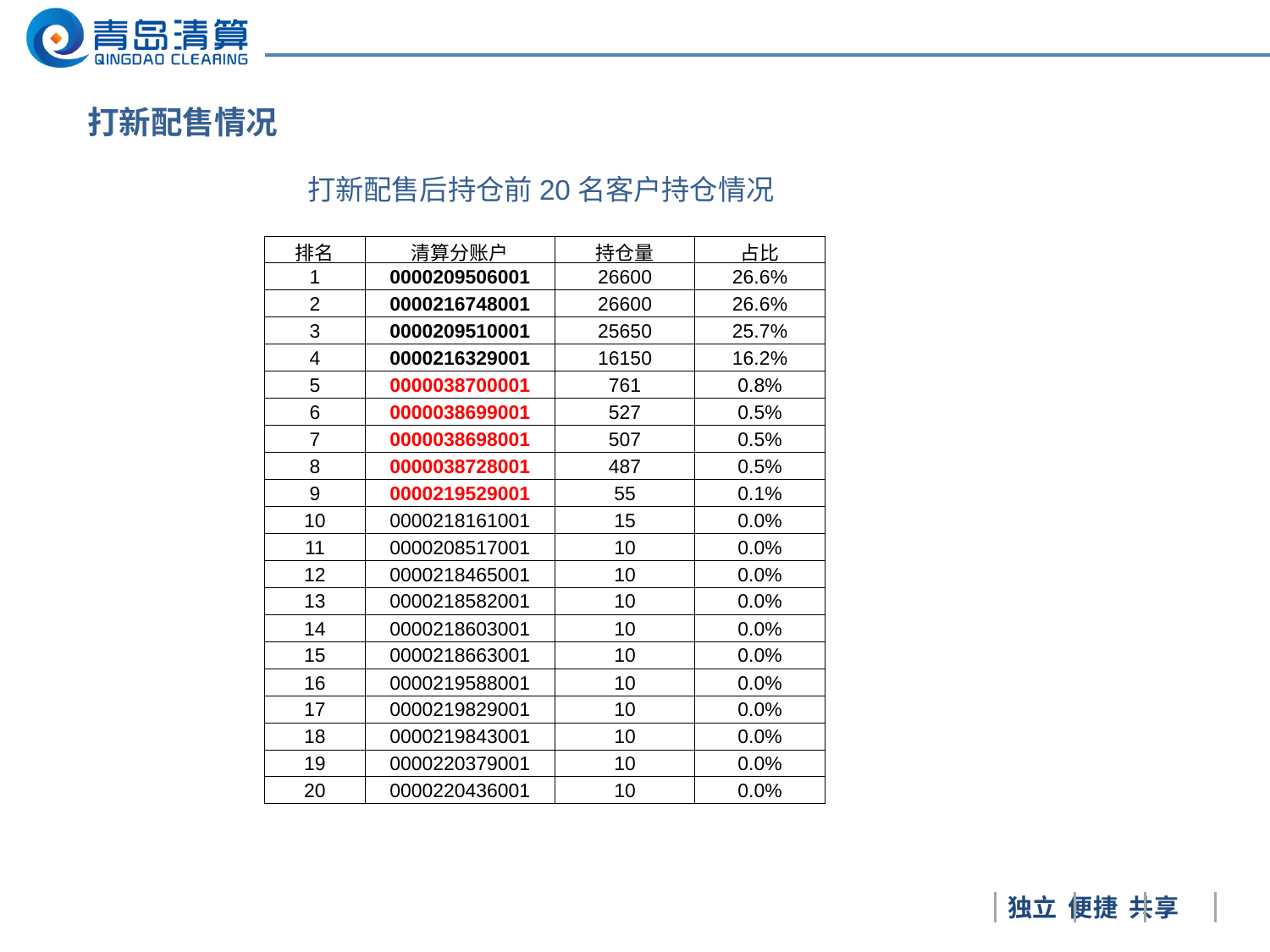

战略布局图
打新配售情况
打新配售后持仓前20名客户持仓情况
| 排名 | 清算分账户 | 持仓量 | 占比 |
| --- | --- | --- | --- |
| 1 | 0000209506001 | 26600 | 26.6% |
| 2 | 0000216748001 | 26600 | 26.6% |
| 3 | 0000209510001 | 25650 | 25.7% |
| 4 | 0000216329001 | 16150 | 16.2% |
| 5 | 0000038700001 | 761 | 0.8% |
| 6 | 0000038699001 | 527 | 0.5% |
| 7 | 0000038698001 | 507 | 0.5% |
| 8 | 0000038728001 | 487 | 0.5% |
| 9 | 0000219529001 | 55 | 0.1% |
| 10 | 0000218161001 | 15 | 0.0% |
| 11 | 0000208517001 | 10 | 0.0% |
| 12 | 0000218465001 | 10 | 0.0% |
| 13 | 0000218582001 | 10 | 0.0% |
| 14 | 0000218603001 | 10 | 0.0% |
| 15 | 0000218663001 | 10 | 0.0% |
| 16 | 0000219588001 | 10 | 0.0% |
| 17 | 0000219829001 | 10 | 0.0% |
| 18 | 0000219843001 | 10 | 0.0% |
| 19 | 0000220379001 | 10 | 0.0% |
| 20 | 0000220436001 | 10 | 0.0% |